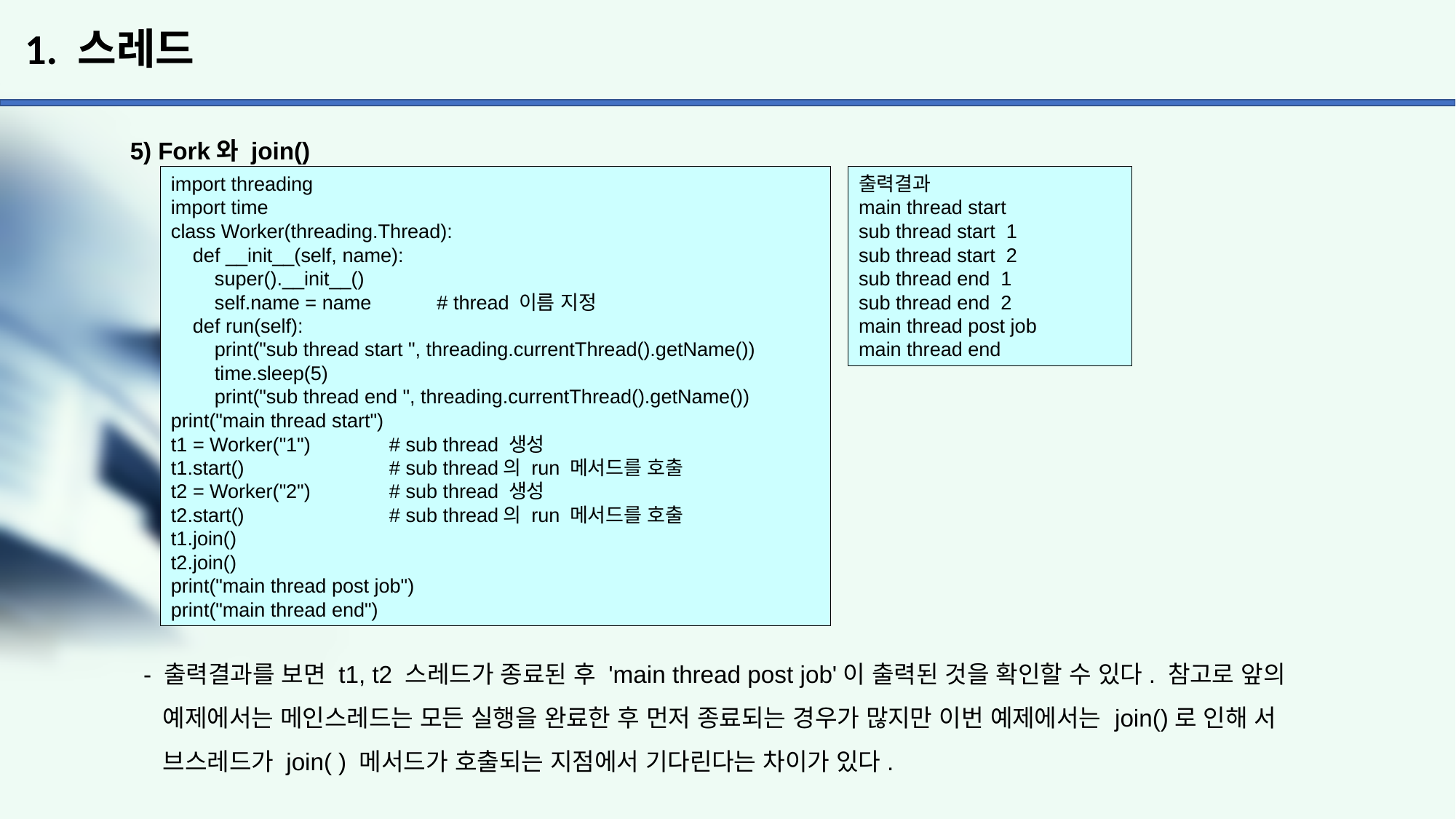

# 1. 스레드
5) Fork와 join()

  - 출력결과를 보면 t1, t2 스레드가 종료된 후 'main thread post job'이 출력된 것을 확인할 수 있다. 참고로 앞의
    예제에서는 메인스레드는 모든 실행을 완료한 후 먼저 종료되는 경우가 많지만 이번 예제에서는 join()로 인해 서
    브스레드가 join( ) 메서드가 호출되는 지점에서 기다린다는 차이가 있다.
import threading
import time
class Worker(threading.Thread):
    def __init__(self, name):
        super().__init__()
        self.name = name            # thread 이름 지정
    def run(self):
        print("sub thread start ", threading.currentThread().getName())
        time.sleep(5)
        print("sub thread end ", threading.currentThread().getName())
print("main thread start")
t1 = Worker("1")        	# sub thread 생성
t1.start()              	# sub thread의 run 메서드를 호출
t2 = Worker("2")        	# sub thread 생성
t2.start()              	# sub thread의 run 메서드를 호출
t1.join()
t2.join()
print("main thread post job")
print("main thread end")
출력결과
main thread start
sub thread start  1
sub thread start  2
sub thread end  1
sub thread end  2
main thread post job
main thread end